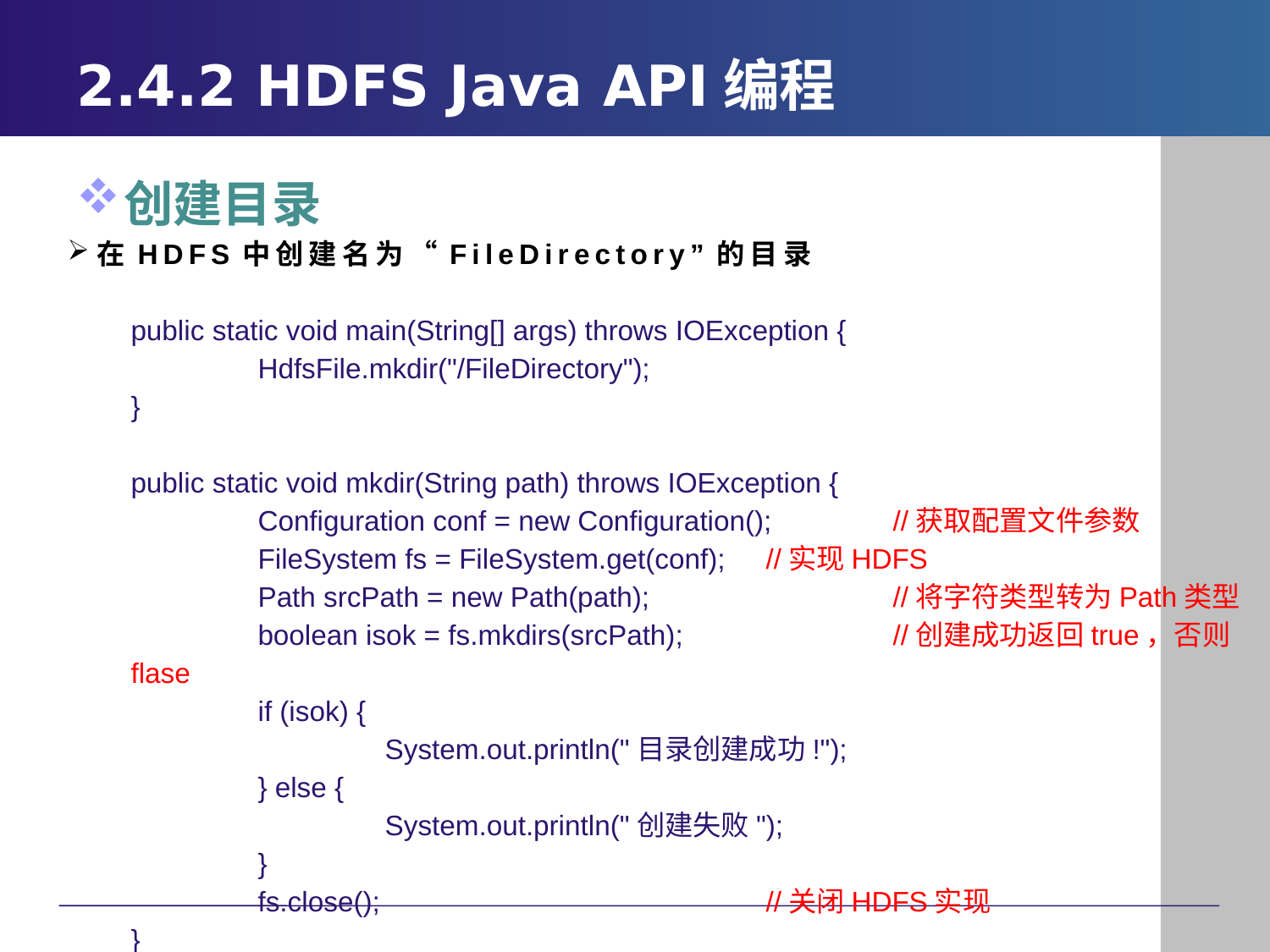

# 2.4.2 HDFS Java API编程
创建目录

在HDFS中创建名为“FileDirectory”的目录

public static void main(String[] args) throws IOException {
	HdfsFile.mkdir("/FileDirectory");
}

public static void mkdir(String path) throws IOException {
	Configuration conf = new Configuration();	//获取配置文件参数
	FileSystem fs = FileSystem.get(conf);	//实现HDFS
	Path srcPath = new Path(path);		//将字符类型转为Path类型
	boolean isok = fs.mkdirs(srcPath);		//创建成功返回true，否则flase
	if (isok) {
		System.out.println("目录创建成功!");
	} else {
		System.out.println("创建失败");
	}
	fs.close();				//关闭HDFS实现
}